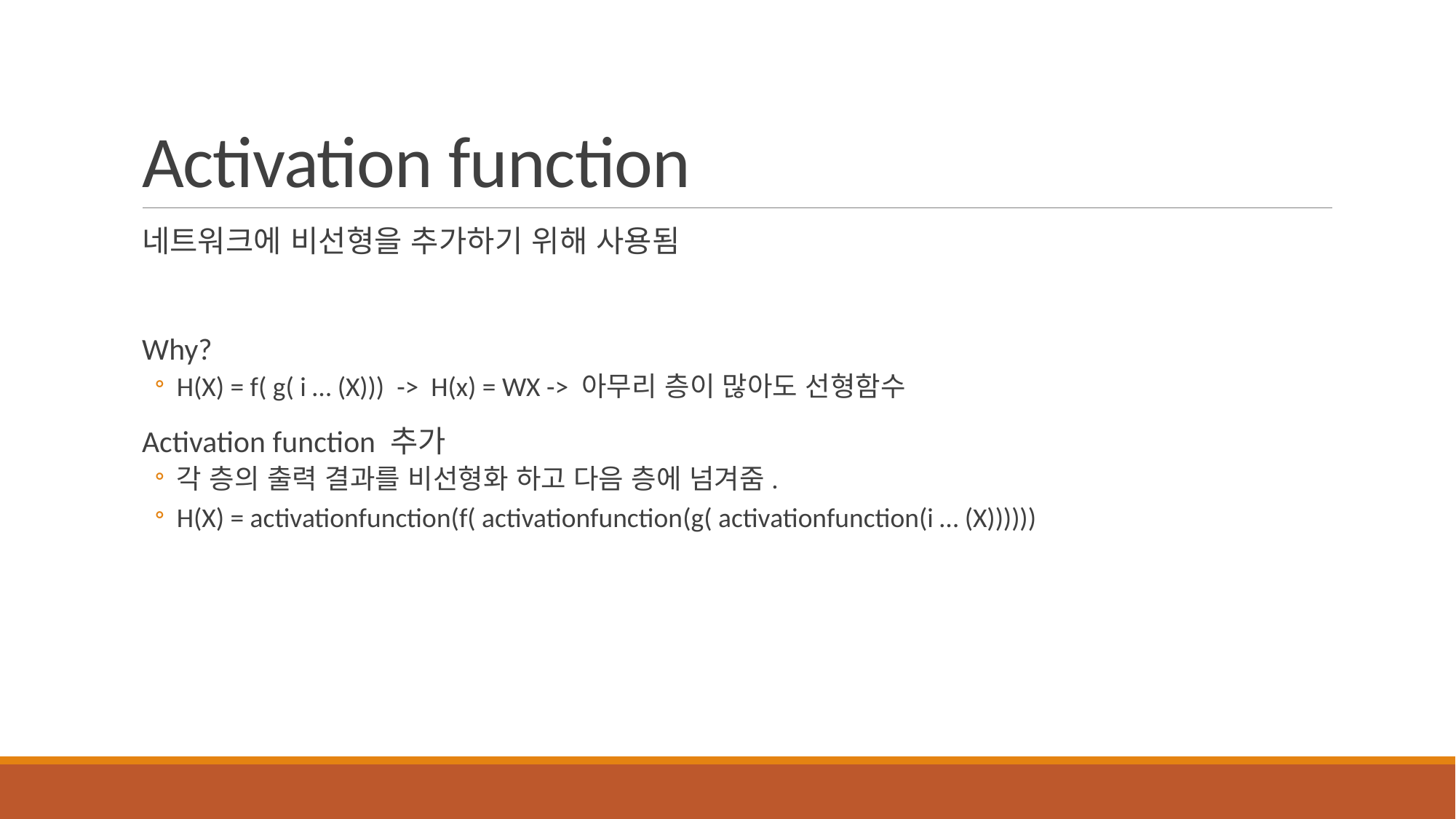

# Activation function
네트워크에 비선형을 추가하기 위해 사용됨

Why?
H(X) = f( g( i … (X)))  ->  H(x) = WX -> 아무리 층이 많아도 선형함수
Activation function 추가
각 층의 출력 결과를 비선형화 하고 다음 층에 넘겨줌.
H(X) = activationfunction(f( activationfunction(g( activationfunction(i … (X))))))